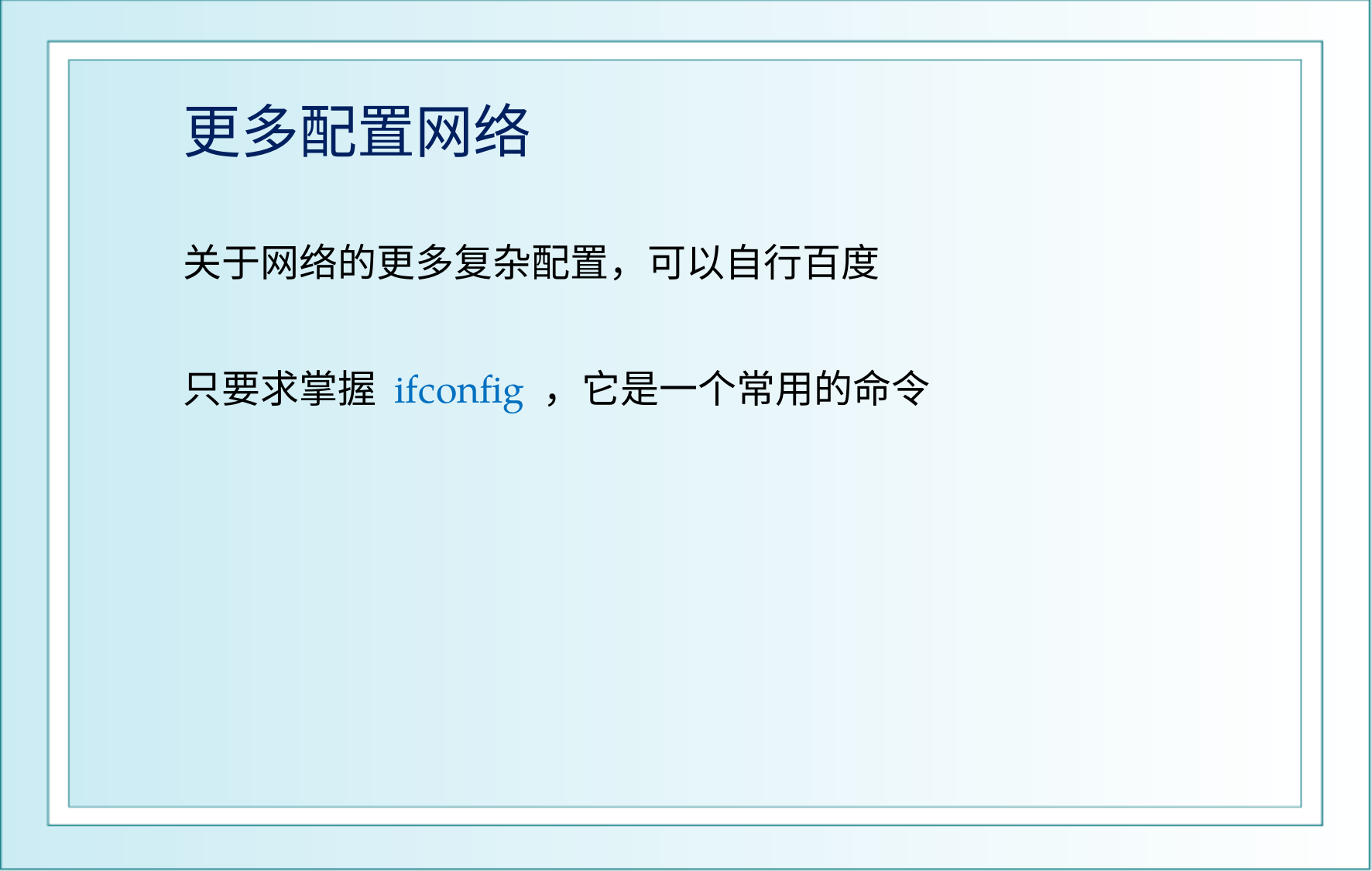

# 更多配置网络
关于网络的更多复杂配置，可以自行百度

只要求掌握 ifconfig ，它是一个常用的命令